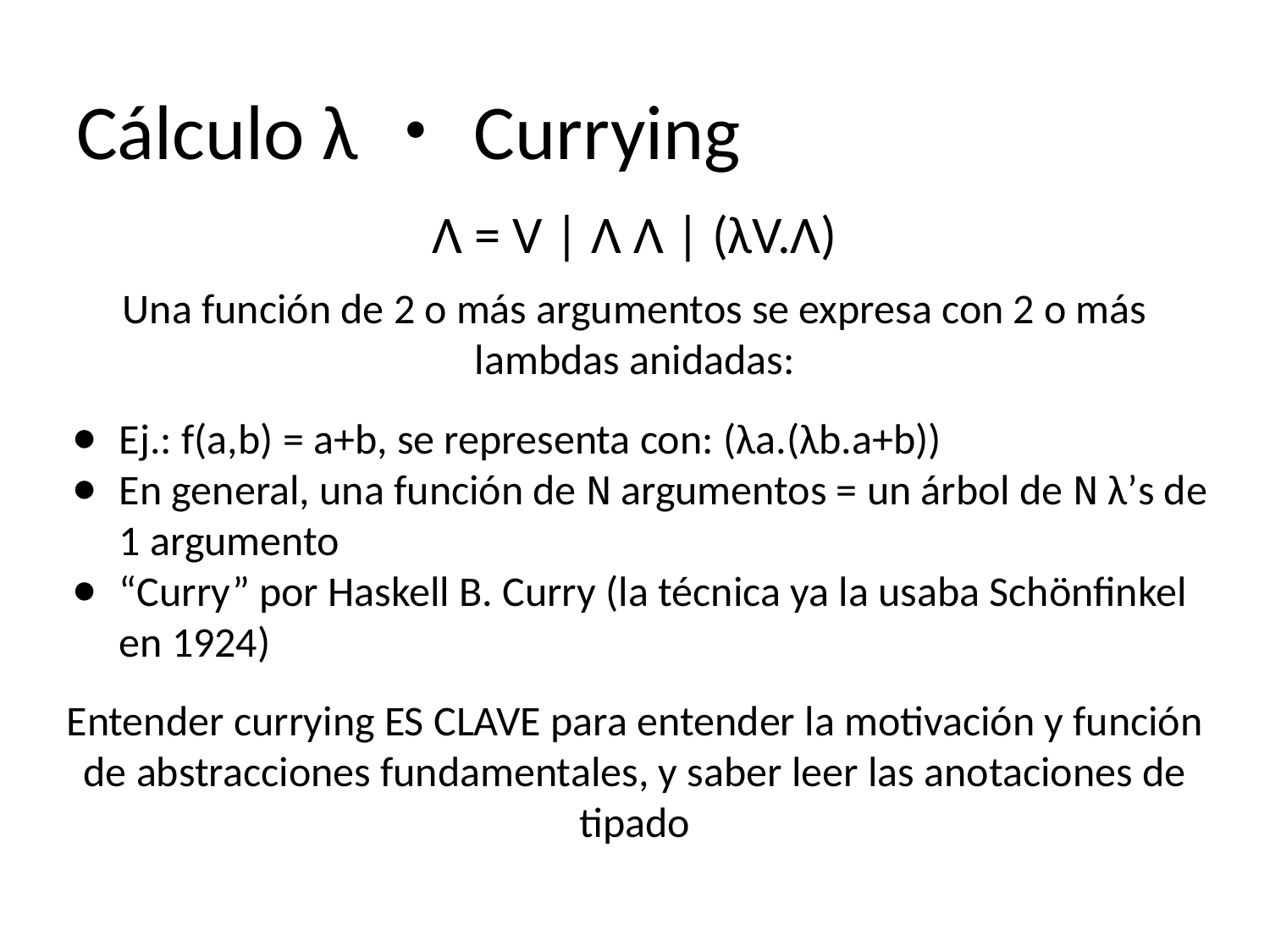

Cálculo λ・Currying
Λ = V | Λ Λ | (λV.Λ)

Una función de 2 o más argumentos se expresa con 2 o más lambdas anidadas:
Ej.: f(a,b) = a+b, se representa con: (λa.(λb.a+b))
En general, una función de N argumentos = un árbol de N λ’s de 1 argumento
“Curry” por Haskell B. Curry (la técnica ya la usaba Schönfinkel en 1924)
Entender currying ES CLAVE para entender la motivación y función de abstracciones fundamentales, y saber leer las anotaciones de tipado